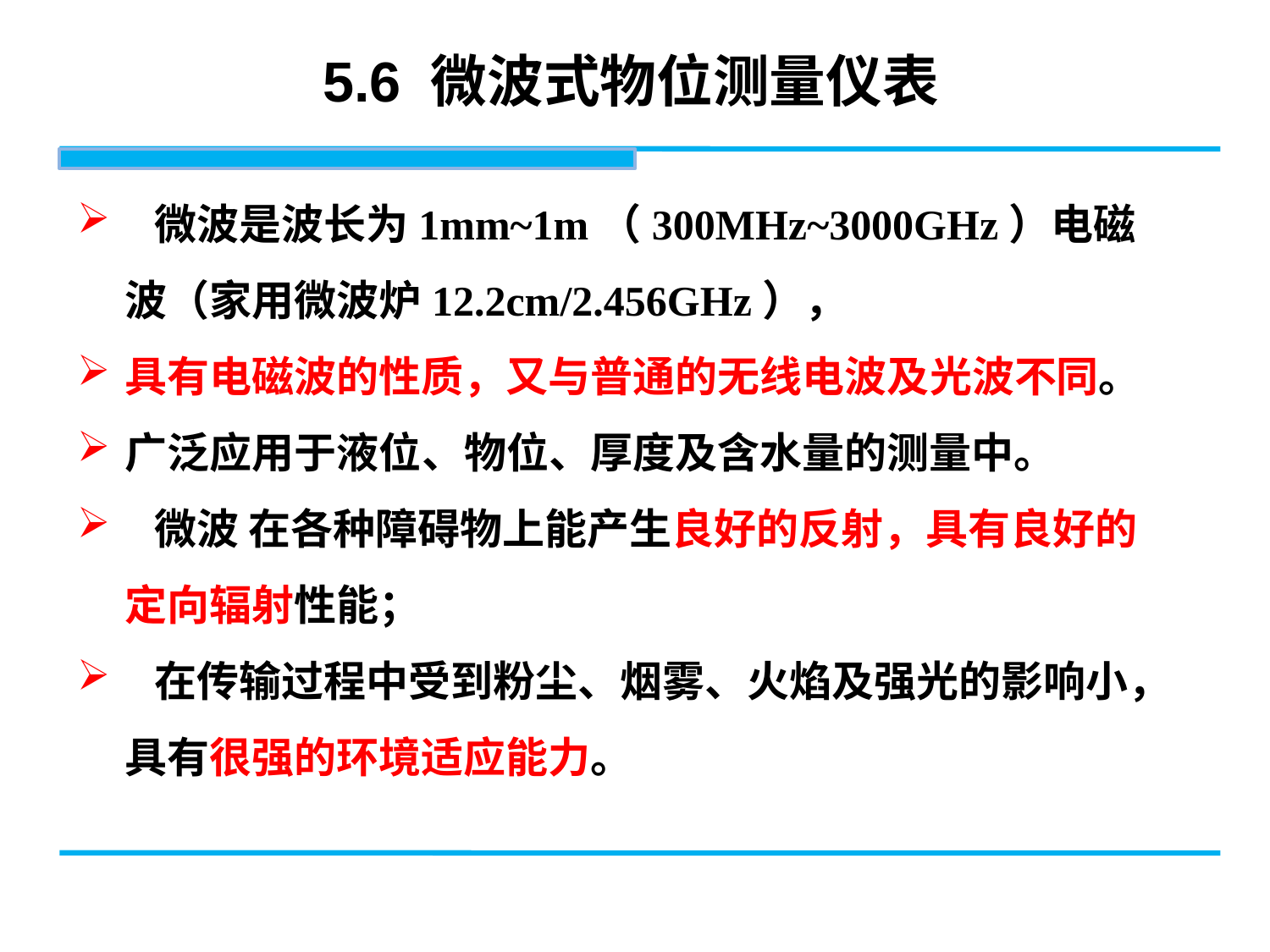

# 5.6 微波式物位测量仪表
  微波是波长为1mm~1m（300MHz~3000GHz）电磁波（家用微波炉12.2cm/2.456GHz），
具有电磁波的性质，又与普通的无线电波及光波不同。
广泛应用于液位、物位、厚度及含水量的测量中。
  微波 在各种障碍物上能产生良好的反射，具有良好的定向辐射性能；
  在传输过程中受到粉尘、烟雾、火焰及强光的影响小，具有很强的环境适应能力。